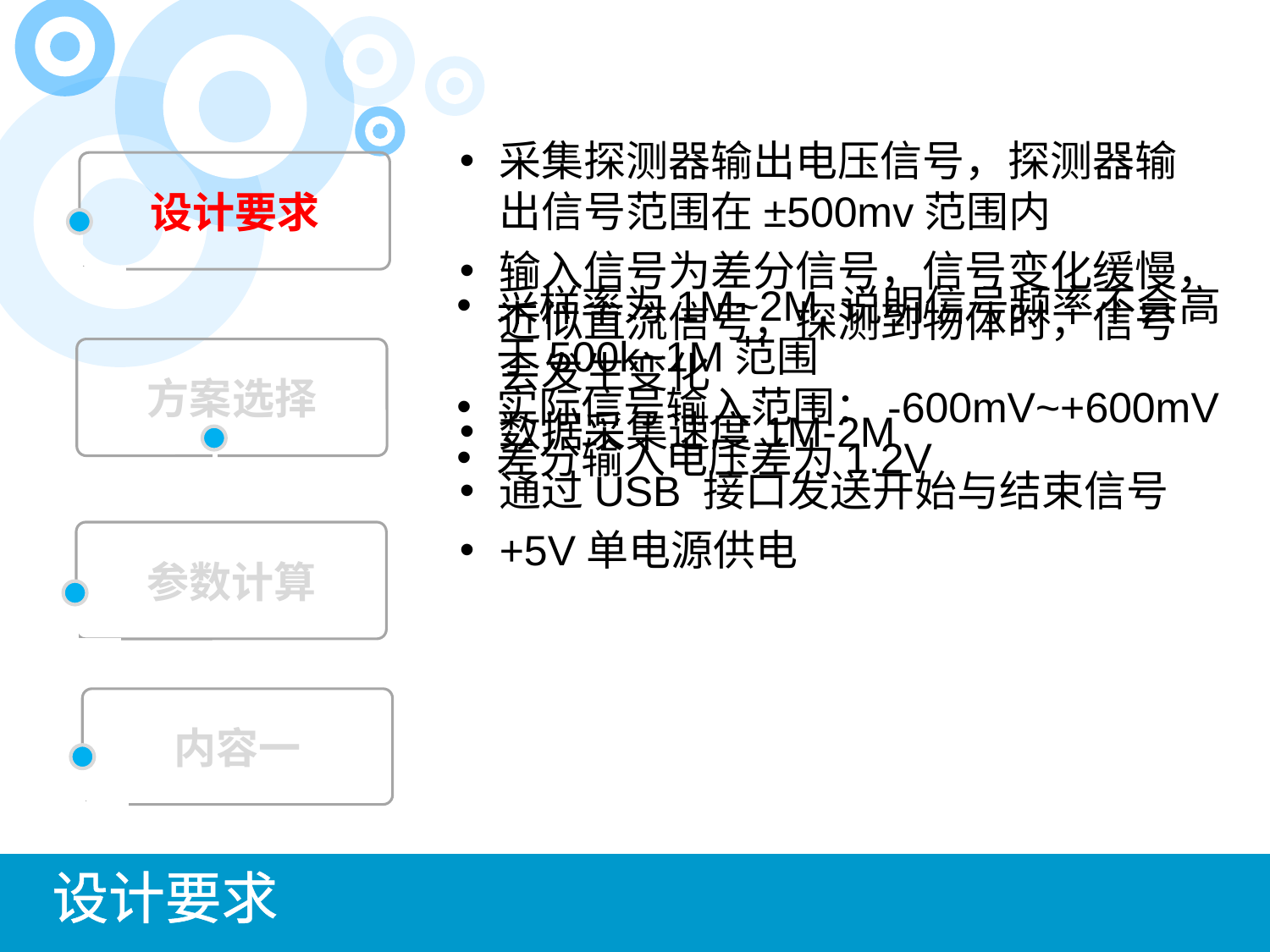

采集探测器输出电压信号，探测器输出信号范围在±500mv范围内
输入信号为差分信号，信号变化缓慢，近似直流信号，探测到物体时，信号会发生变化
数据采集速度1M-2M
通过USB 接口发送开始与结束信号
+5V单电源供电
设计要求

采样率为1M~2M,说明信号频率不会高于500k~1M范围
实际信号输入范围：-600mV~+600mV
差分输入电压差为1.2V
方案选择

参数计算

内容一

设计要求